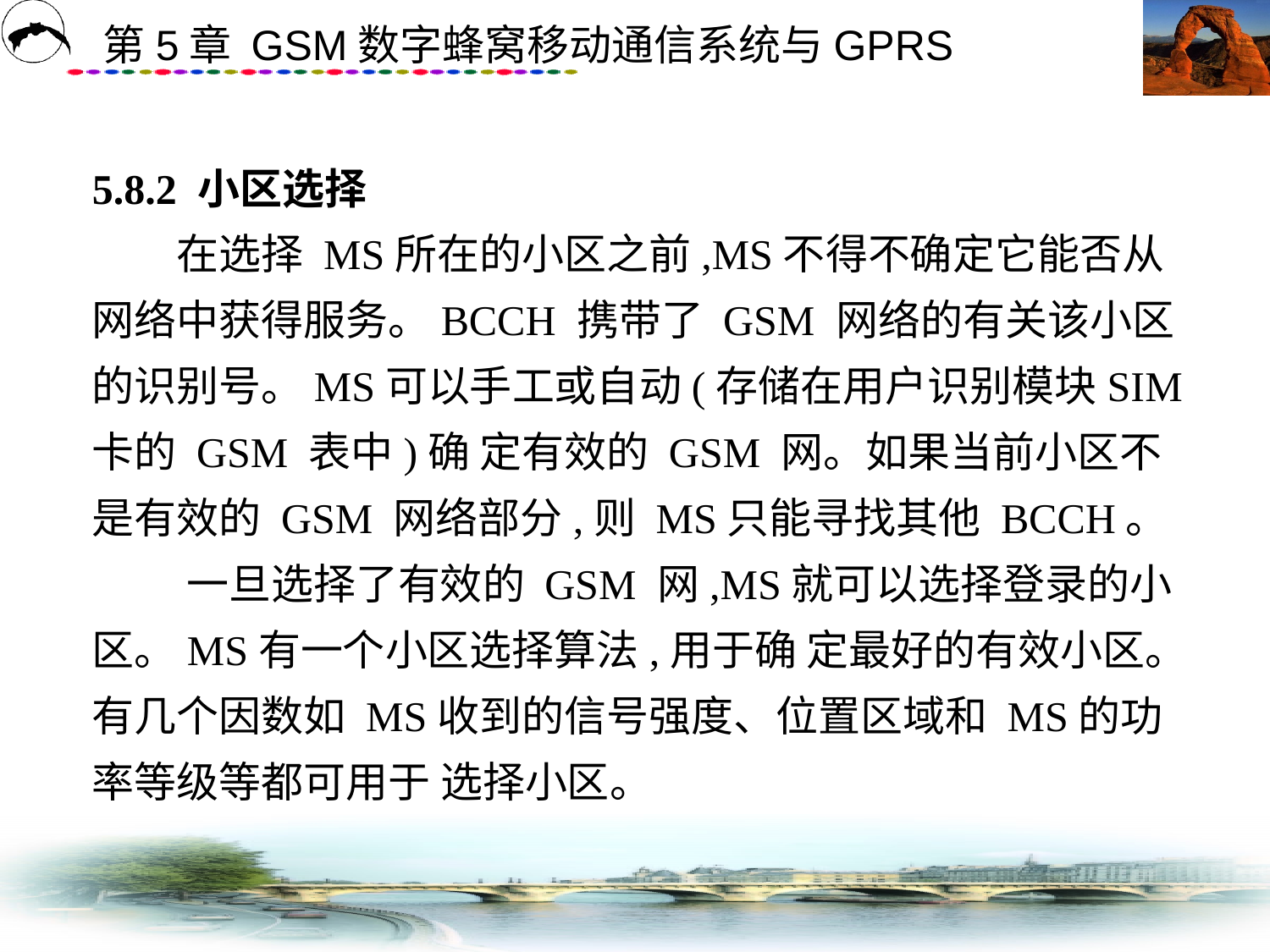

# 5.8.2 小区选择 　　在选择 MS所在的小区之前,MS不得不确定它能否从网络中获得服务。BCCH 携带了 GSM 网络的有关该小区的识别号。MS可以手工或自动(存储在用户识别模块SIM 卡的 GSM 表中)确 定有效的 GSM 网。如果当前小区不是有效的 GSM 网络部分,则 MS只能寻找其他 BCCH。 　　 一旦选择了有效的 GSM 网,MS就可以选择登录的小区。MS有一个小区选择算法,用于确 定最好的有效小区。有几个因数如 MS收到的信号强度、位置区域和 MS的功率等级等都可用于 选择小区。